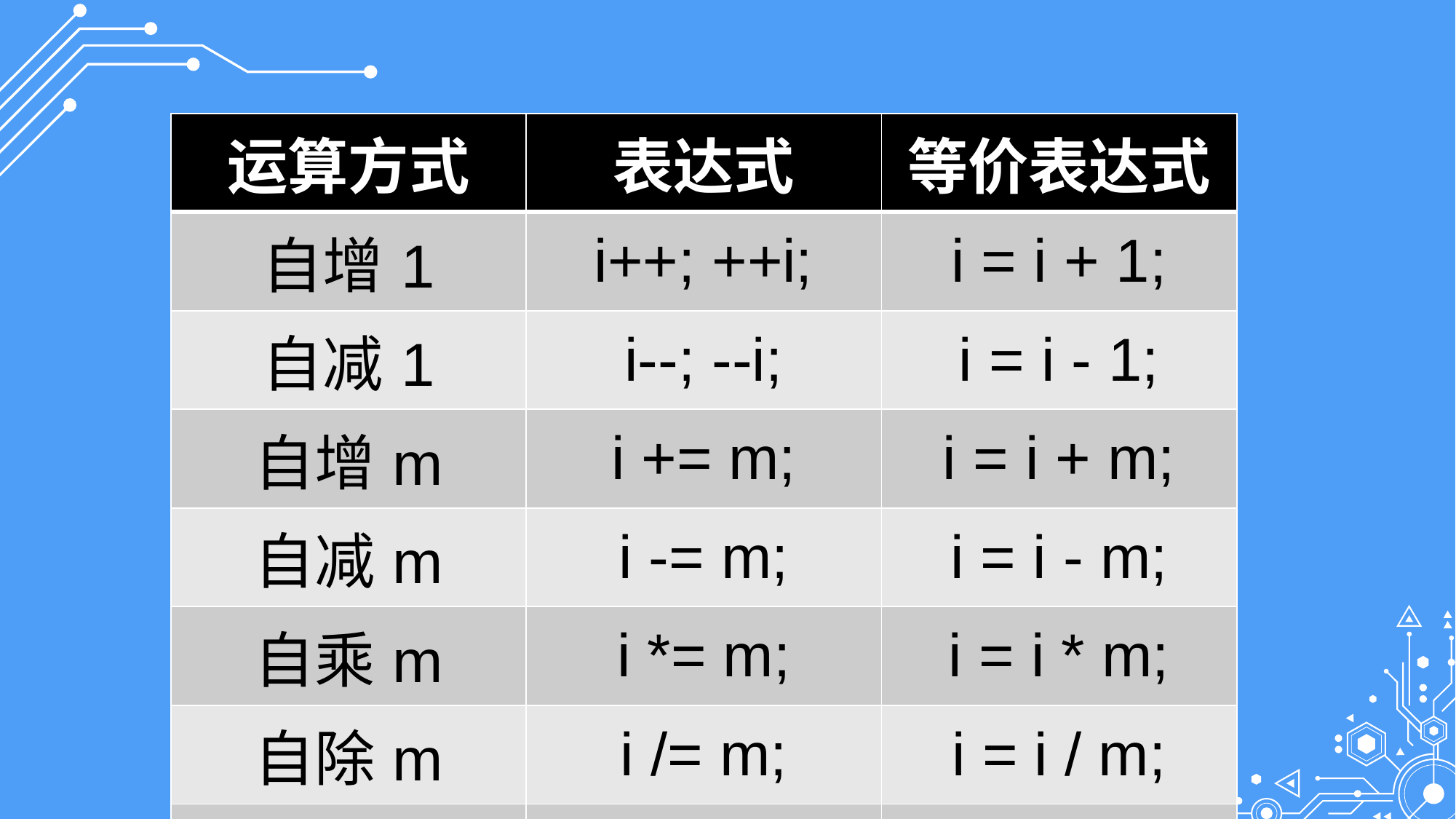

| 运算方式 | 表达式 | 等价表达式 |
| --- | --- | --- |
| 自增1 | i++; ++i; | i = i + 1; |
| 自减1 | i--; --i; | i = i - 1; |
| 自增m | i += m; | i = i + m; |
| 自减m | i -= m; | i = i - m; |
| 自乘m | i \*= m; | i = i \* m; |
| 自除m | i /= m; | i = i / m; |
| 自模m | i %= m; | i = i % m; |